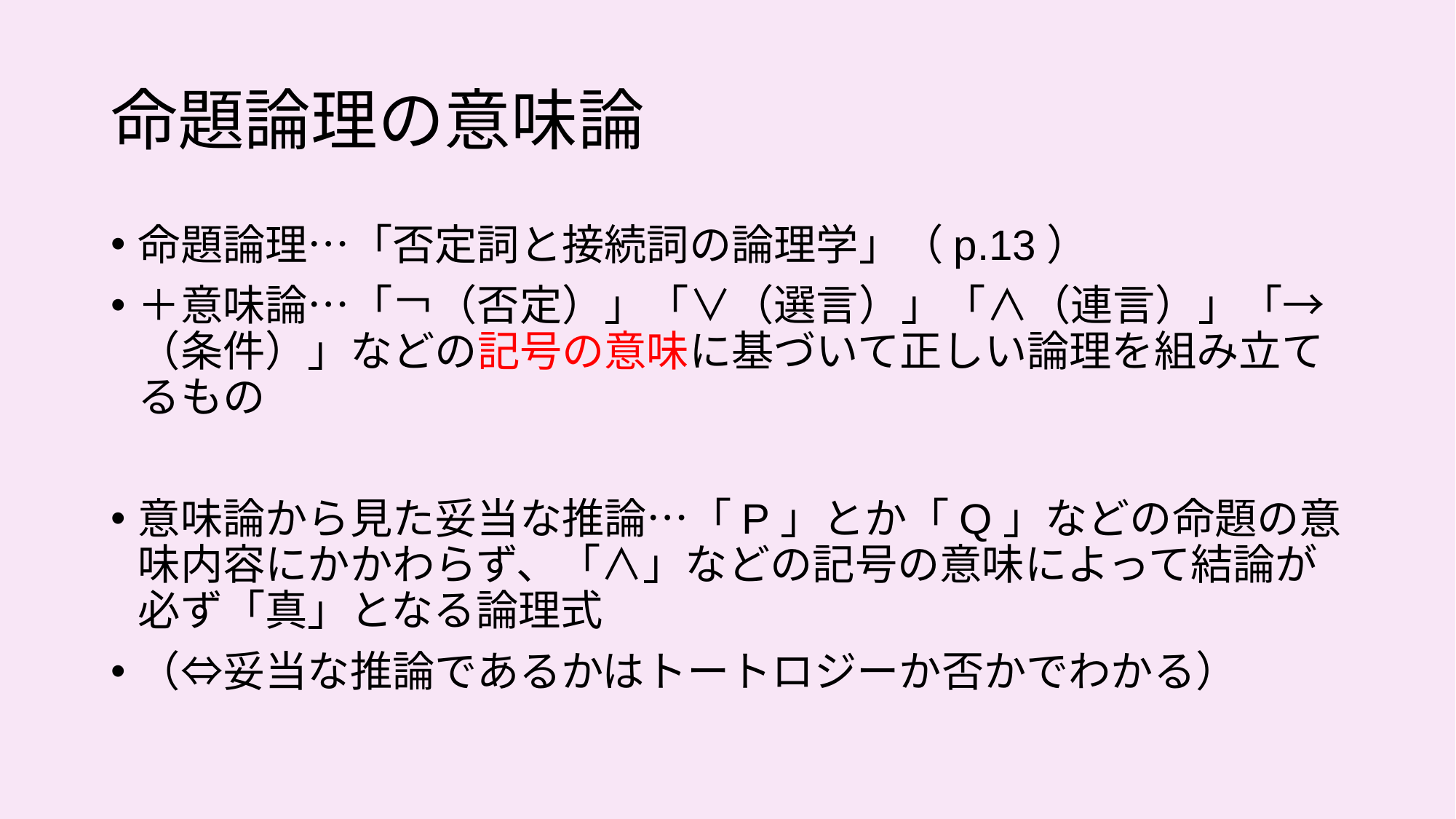

# 命題論理の意味論
命題論理…「否定詞と接続詞の論理学」（p.13）
＋意味論…「￢（否定）」「∨（選言）」「∧（連言）」「→（条件）」などの記号の意味に基づいて正しい論理を組み立てるもの

意味論から見た妥当な推論…「P」とか「Q」などの命題の意味内容にかかわらず、「∧」などの記号の意味によって結論が必ず「真」となる論理式
（⇔妥当な推論であるかはトートロジーか否かでわかる）